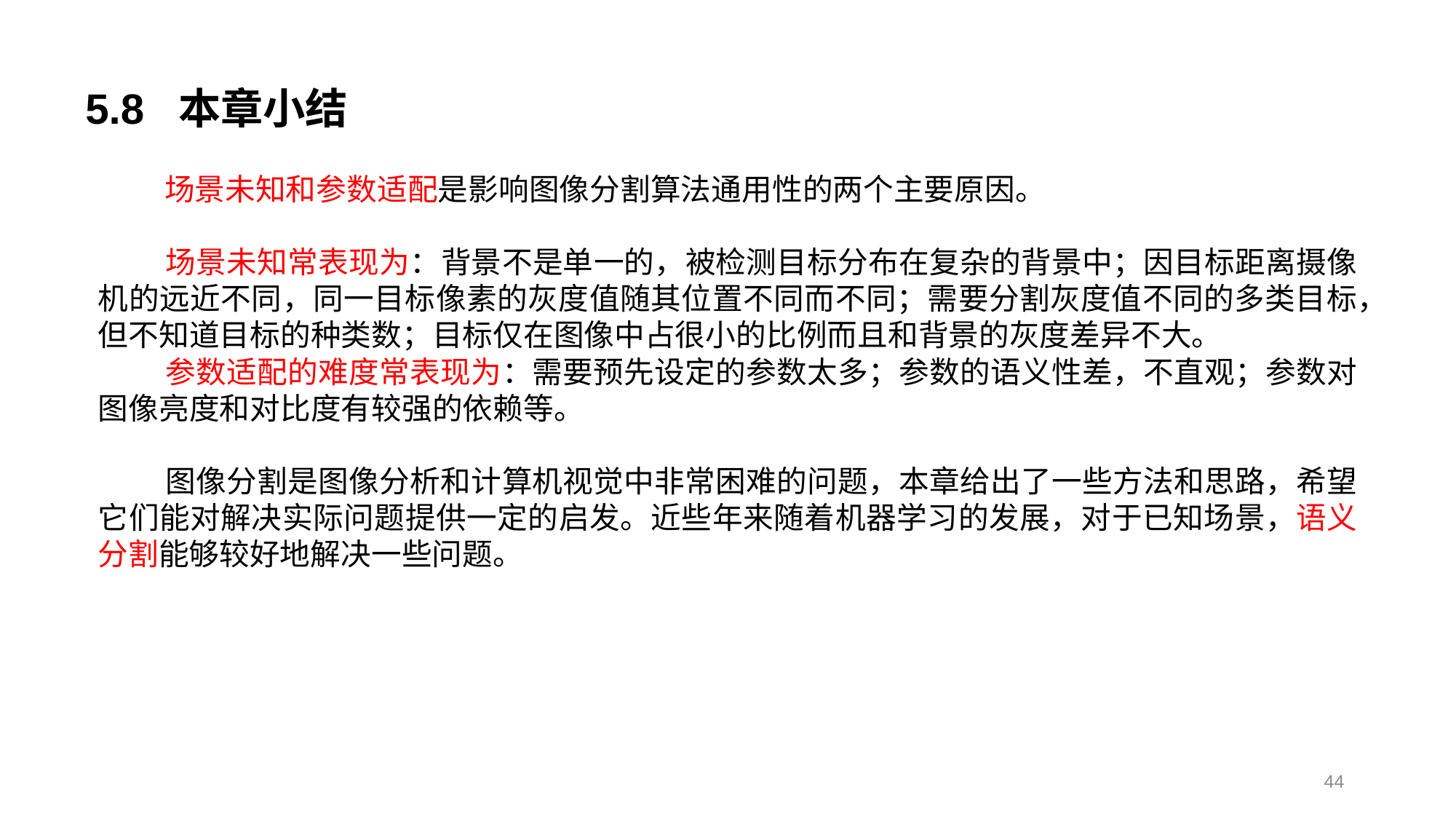

# 5.8  本章小结
    场景未知和参数适配是影响图像分割算法通用性的两个主要原因。

    场景未知常表现为：背景不是单一的，被检测目标分布在复杂的背景中；因目标距离摄像机的远近不同，同一目标像素的灰度值随其位置不同而不同；需要分割灰度值不同的多类目标，但不知道目标的种类数；目标仅在图像中占很小的比例而且和背景的灰度差异不大。
    参数适配的难度常表现为：需要预先设定的参数太多；参数的语义性差，不直观；参数对图像亮度和对比度有较强的依赖等。

    图像分割是图像分析和计算机视觉中非常困难的问题，本章给出了一些方法和思路，希望它们能对解决实际问题提供一定的启发。近些年来随着机器学习的发展，对于已知场景，语义分割能够较好地解决一些问题。
44